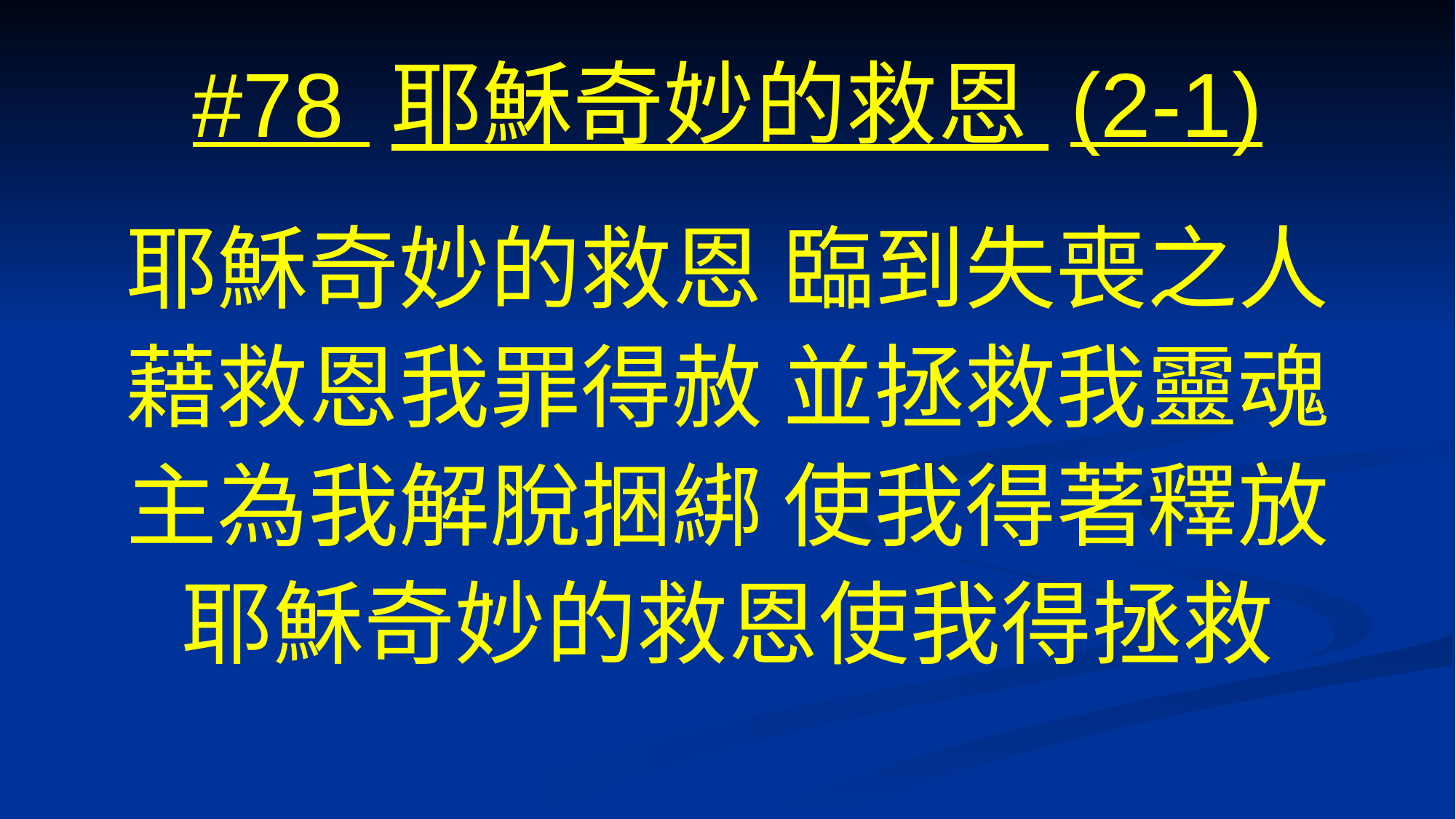

# #78 耶穌奇妙的救恩 (2-1)
耶穌奇妙的救恩 臨到失喪之人
藉救恩我罪得赦 並拯救我靈魂
主為我解脫捆綁 使我得著釋放
耶穌奇妙的救恩使我得拯救